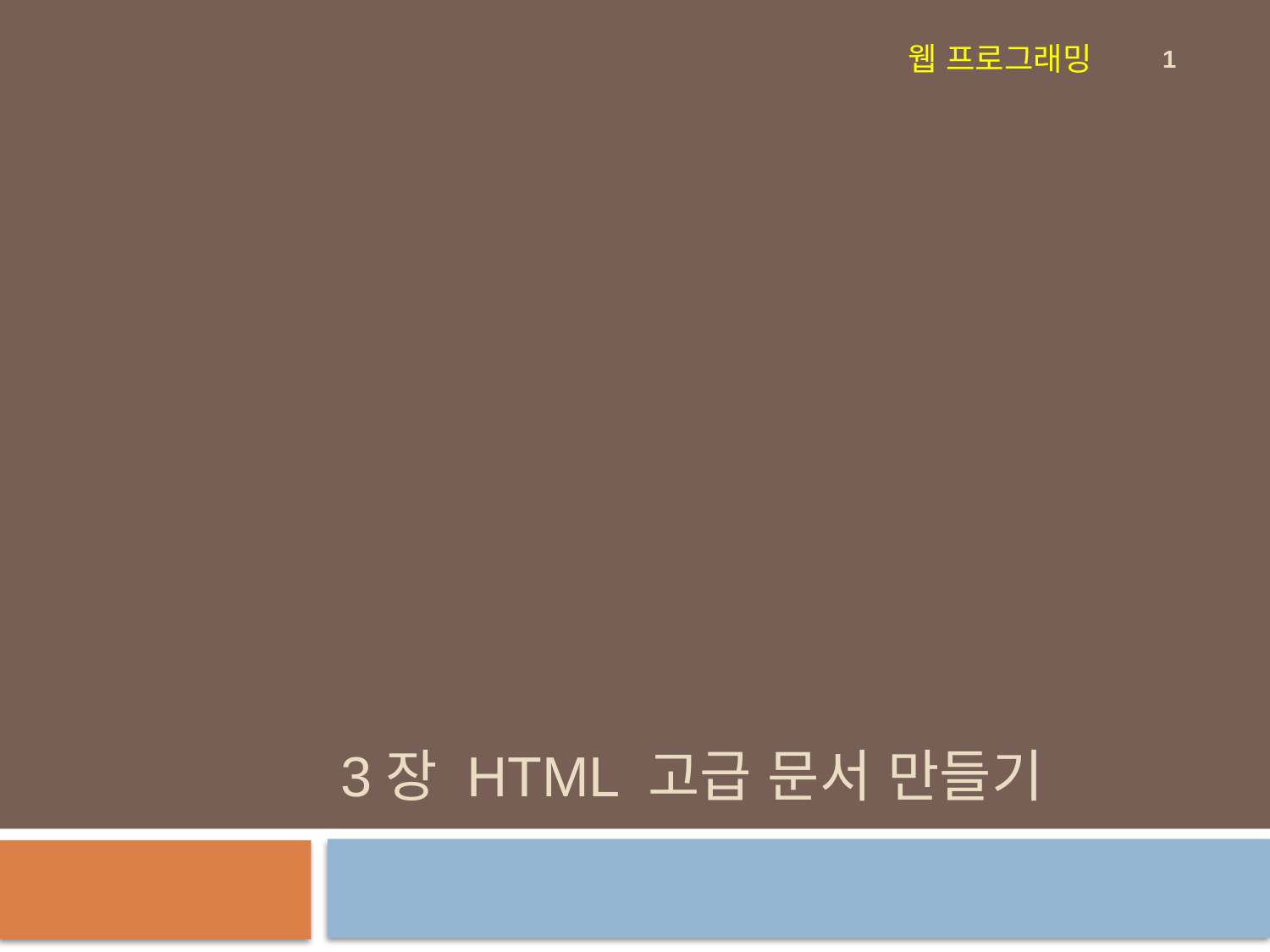

1
웹 프로그래밍
# 3장 HTML 고급 문서 만들기